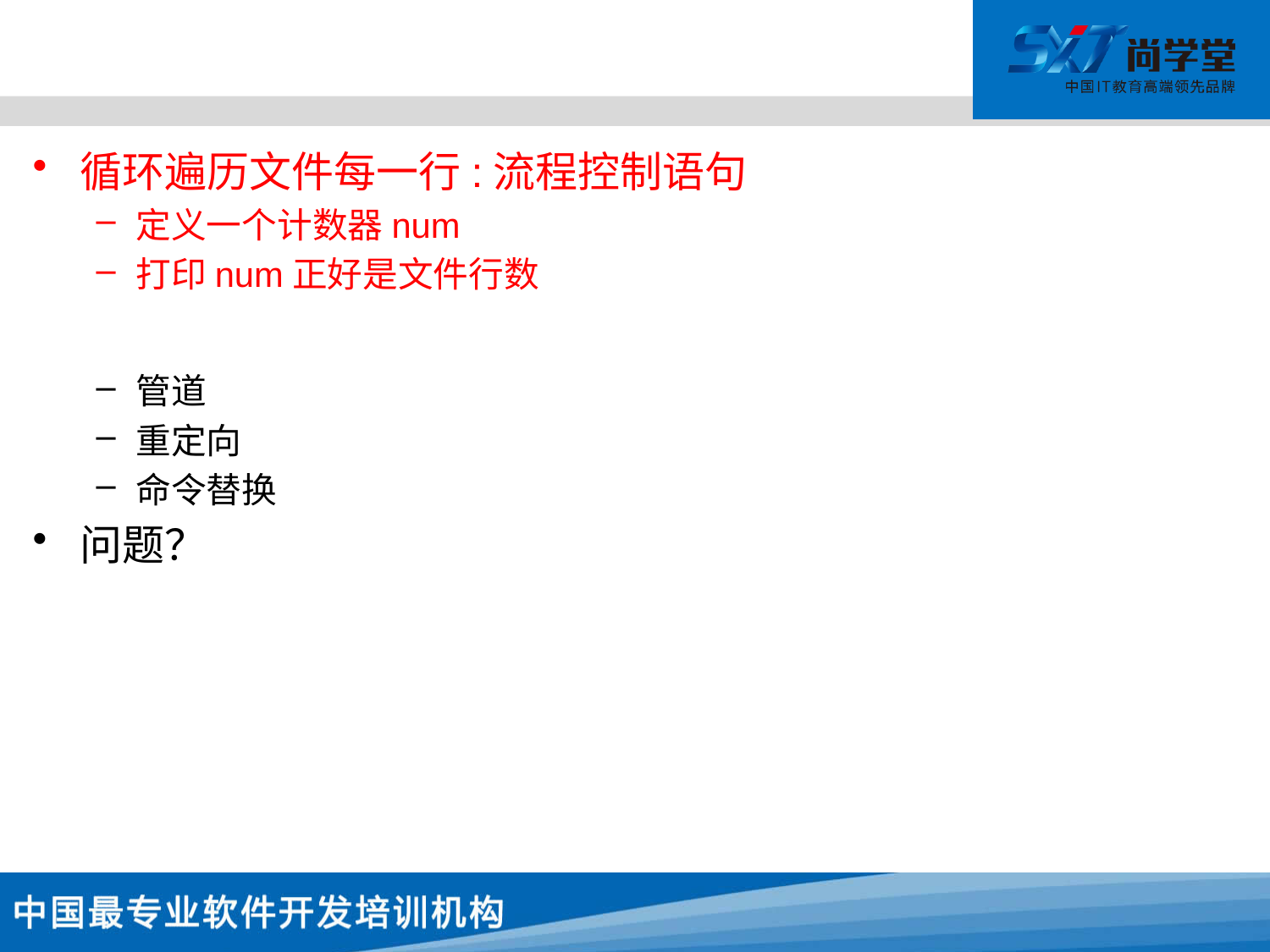

#
循环遍历文件每一行:流程控制语句
定义一个计数器num
打印num正好是文件行数

管道
重定向
命令替换
问题？